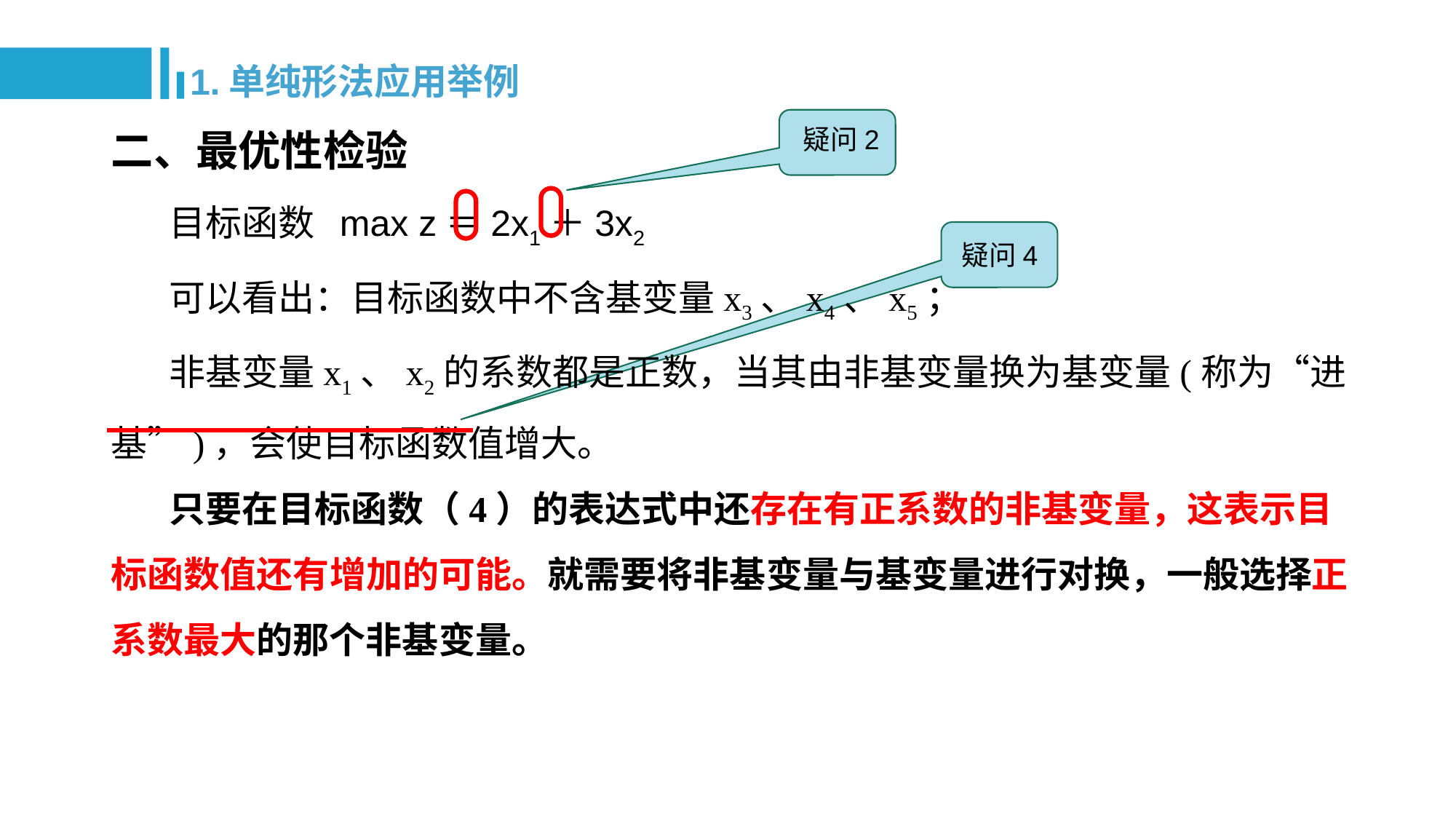

1.单纯形法应用举例

疑问2
二、最优性检验
      目标函数  max z＝2x1＋3x2
      可以看出：目标函数中不含基变量x3、x4、x5；
      非基变量x1、x2的系数都是正数，当其由非基变量换为基变量(称为“进基”)，会使目标函数值增大。
      只要在目标函数（4）的表达式中还存在有正系数的非基变量，这表示目标函数值还有增加的可能。就需要将非基变量与基变量进行对换，一般选择正系数最大的那个非基变量。

疑问4